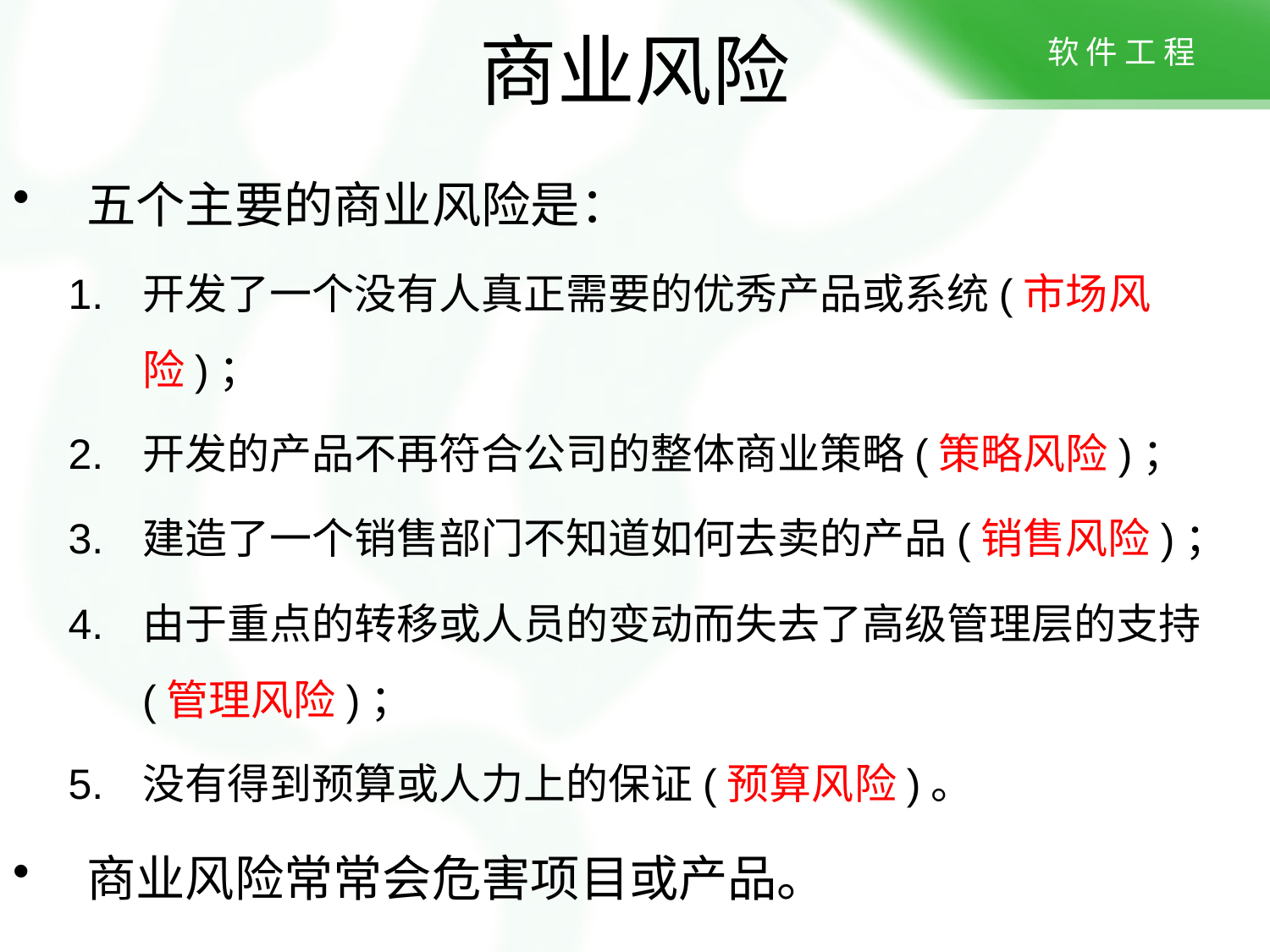

# 商业风险
五个主要的商业风险是：
开发了一个没有人真正需要的优秀产品或系统(市场风险)；
开发的产品不再符合公司的整体商业策略(策略风险)；
建造了一个销售部门不知道如何去卖的产品(销售风险)；
由于重点的转移或人员的变动而失去了高级管理层的支持(管理风险)；
没有得到预算或人力上的保证(预算风险)。
商业风险常常会危害项目或产品。